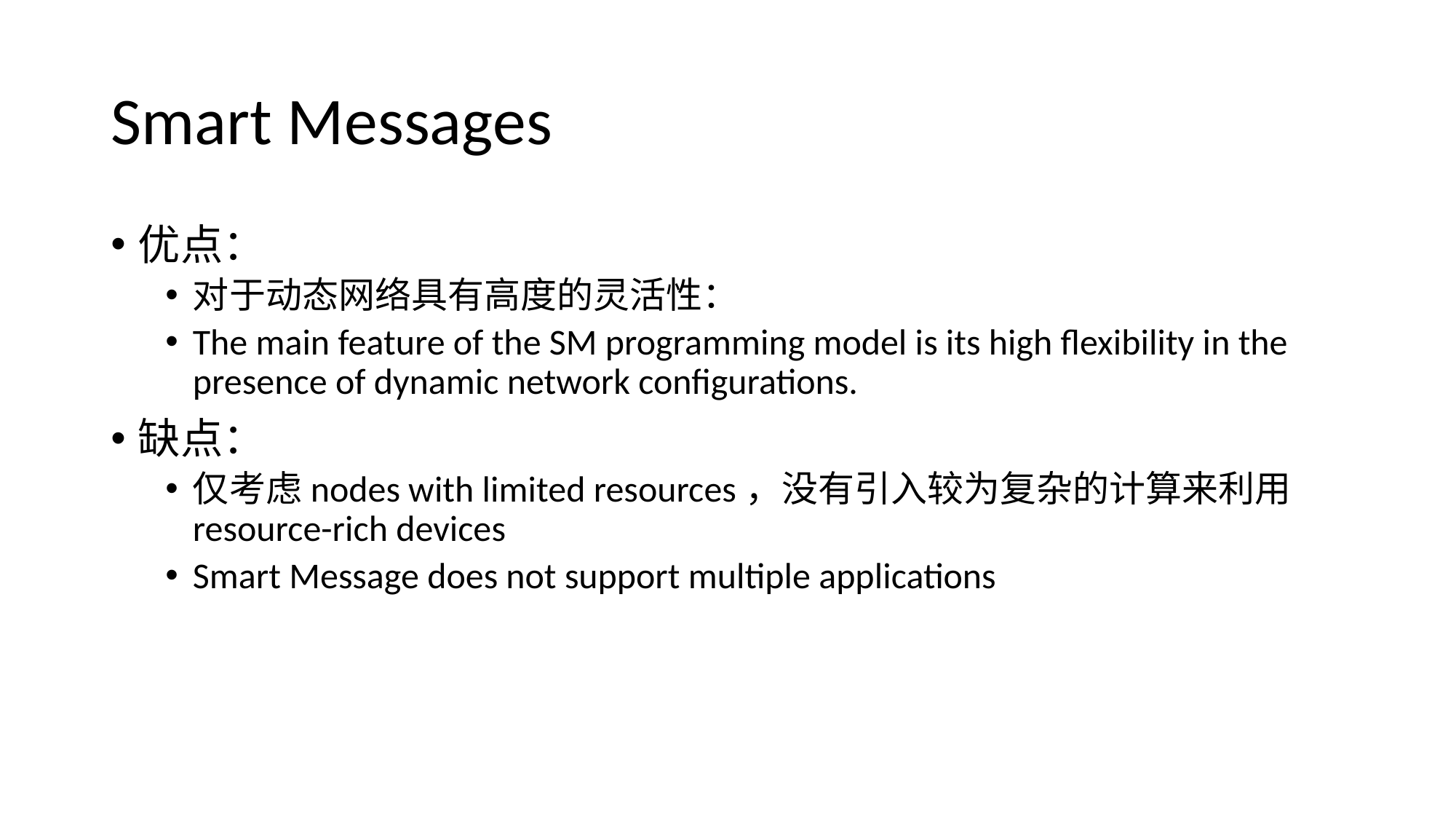

# Smart Messages
优点：
对于动态网络具有高度的灵活性：
The main feature of the SM programming model is its high ﬂexibility in the presence of dynamic network conﬁgurations.
缺点：
仅考虑nodes with limited resources，没有引入较为复杂的计算来利用resource-rich devices
Smart Message does not support multiple applications